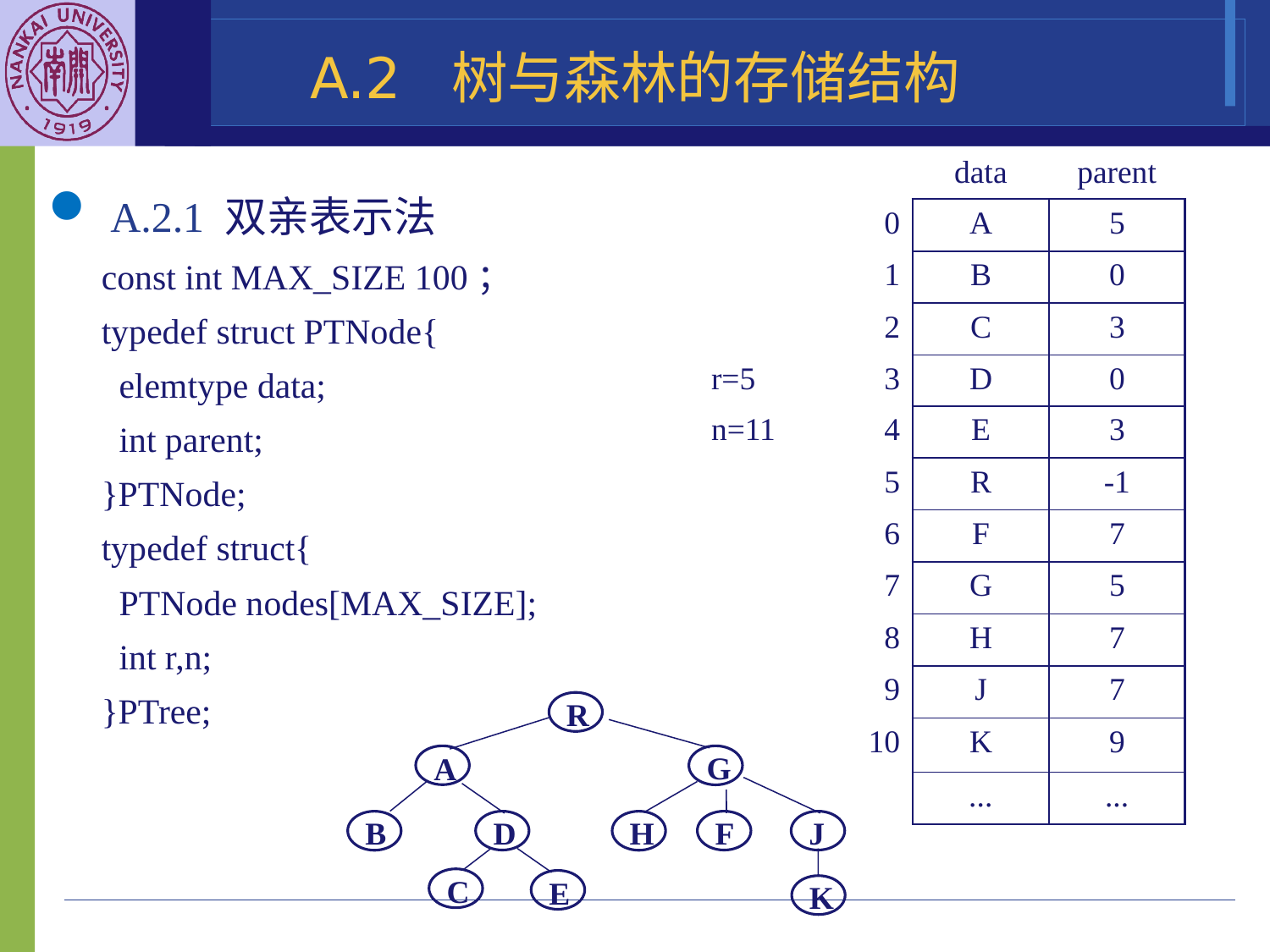

A.2  树与森林的存储结构
|  |  | data | parent |
| --- | --- | --- | --- |
|  | 0 | A | 5 |
|  | 1 | B | 0 |
|  | 2 | C | 3 |
| r=5 | 3 | D | 0 |
| n=11 | 4 | E | 3 |
|  | 5 | R | -1 |
|  | 6 | F | 7 |
|  | 7 | G | 5 |
|  | 8 | H | 7 |
|  | 9 | J | 7 |
|  | 10 | K | 9 |
|  |  | ... | ... |
 A.2.1 双亲表示法
const int MAX_SIZE 100；
typedef struct PTNode{
  elemtype data;
  int parent;
}PTNode;
typedef struct{
  PTNode nodes[MAX_SIZE];
  int r,n;
}PTree;

R

G
A

B
D
H
F
J

C
E
K
58